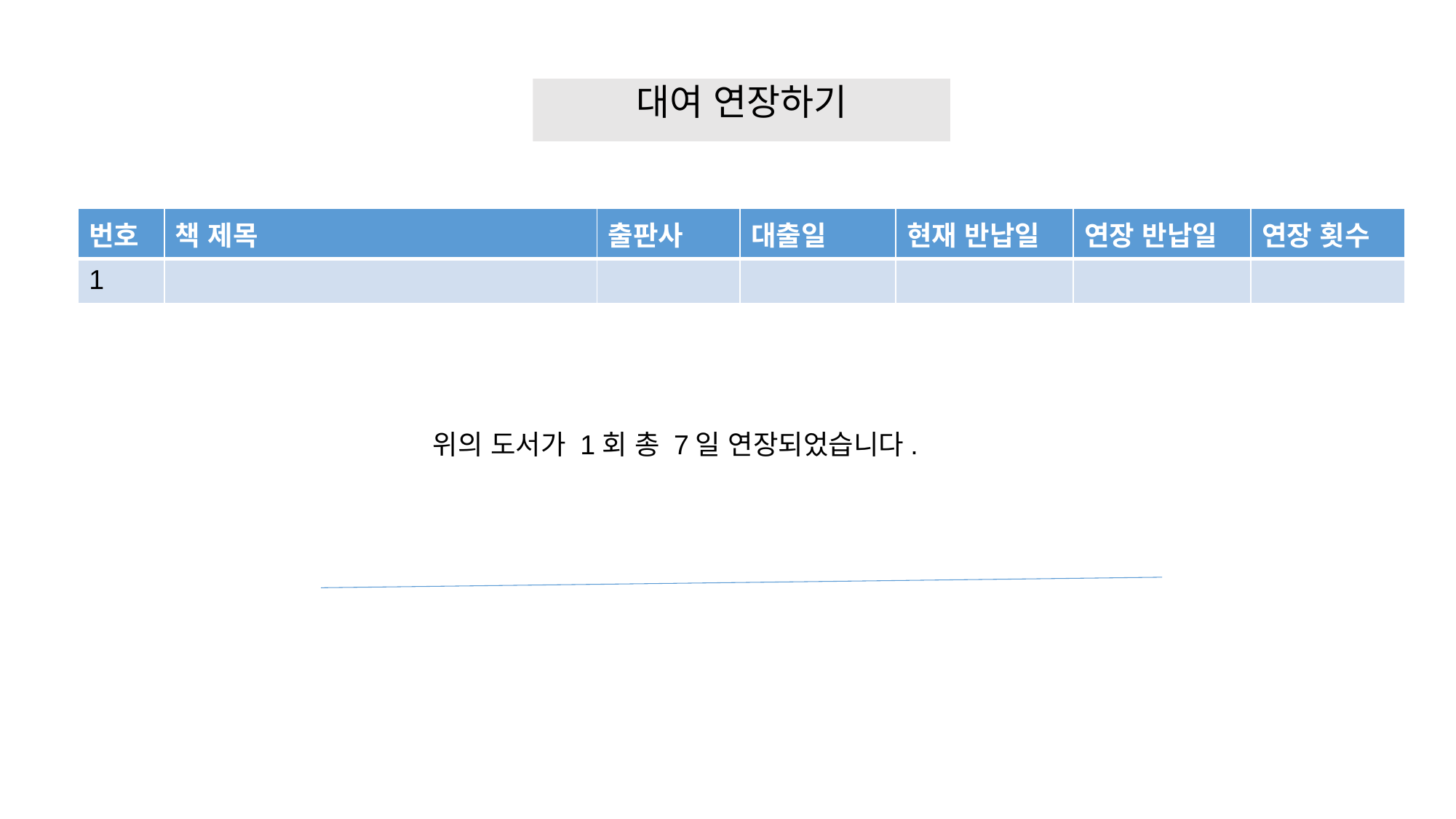

대여 연장하기
| 번호 | 책 제목 | 출판사 | 대출일 | 현재 반납일 | 연장 반납일 | 연장 횟수 |
| --- | --- | --- | --- | --- | --- | --- |
| 1 |  |  |  |  |  |  |
위의 도서가 1회 총 7일 연장되었습니다.